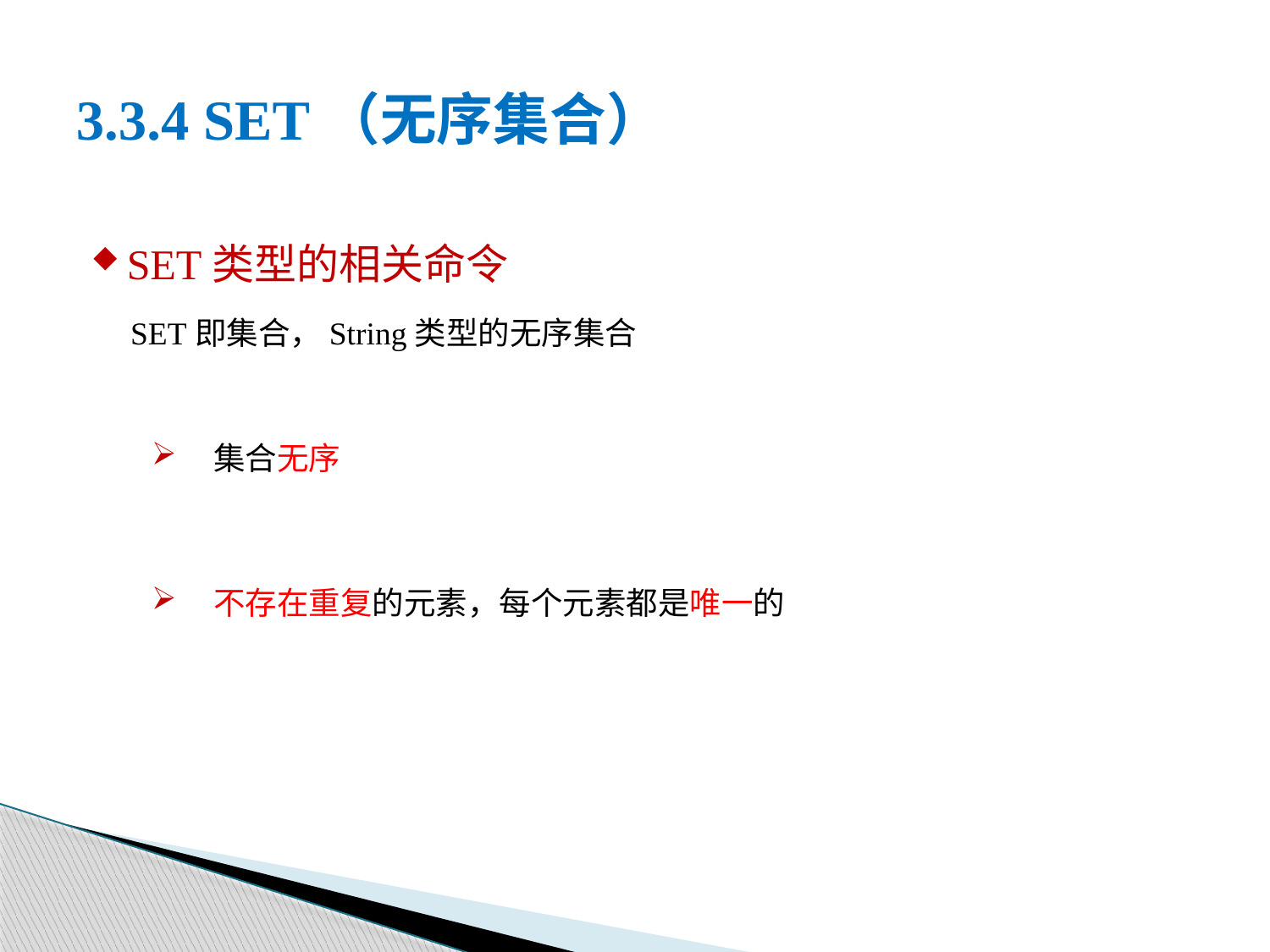

# 3.3.4 SET（无序集合）
SET类型的相关命令
SET即集合，String类型的无序集合

集合无序

不存在重复的元素，每个元素都是唯一的